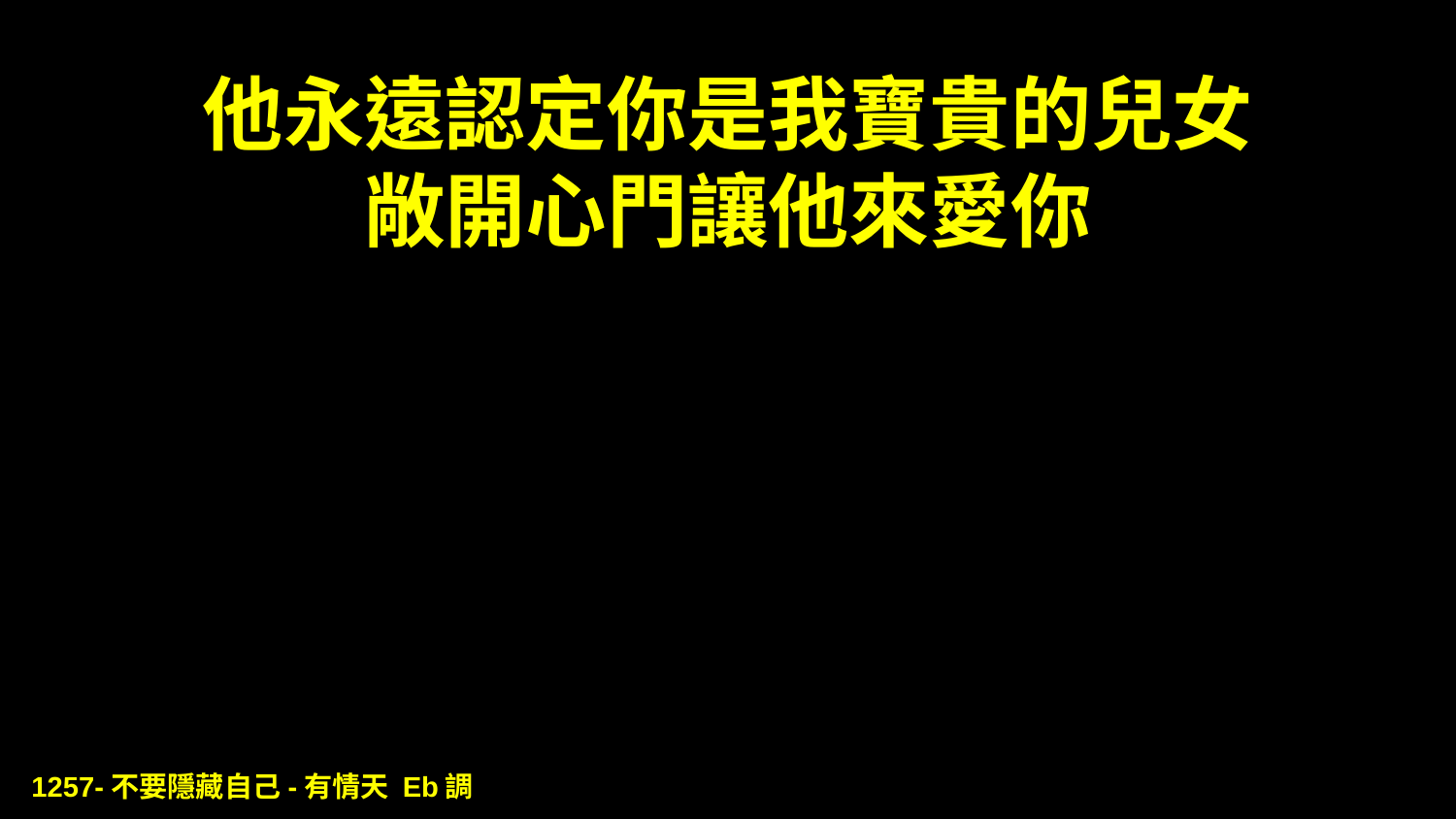

# 他永遠認定你是我寶貴的兒女 敞開心門讓他來愛你
1257-不要隱藏自己-有情天 Eb調